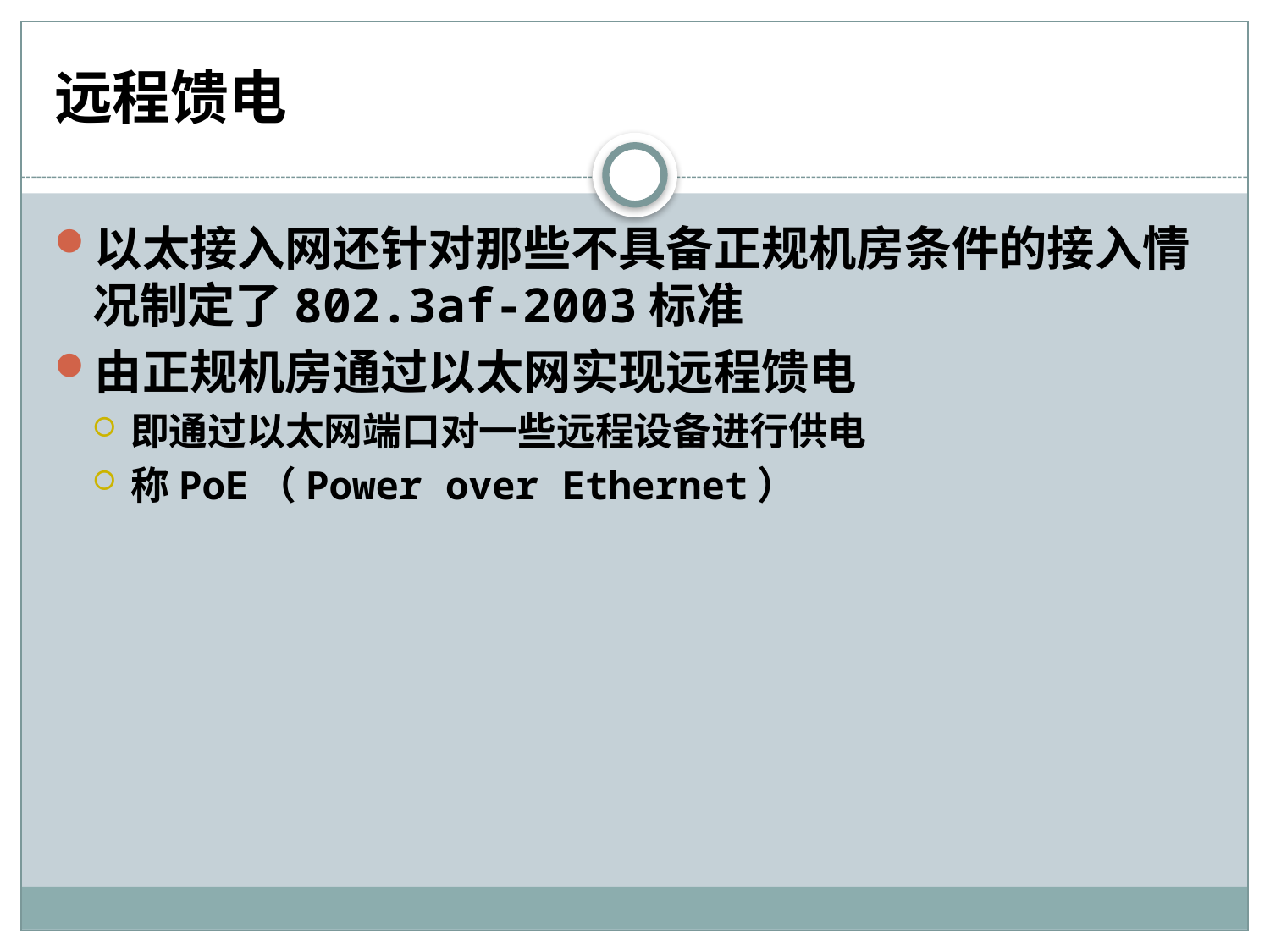

# 远程馈电
以太接入网还针对那些不具备正规机房条件的接入情况制定了802.3af-2003标准
由正规机房通过以太网实现远程馈电
即通过以太网端口对一些远程设备进行供电
称PoE（Power over Ethernet）